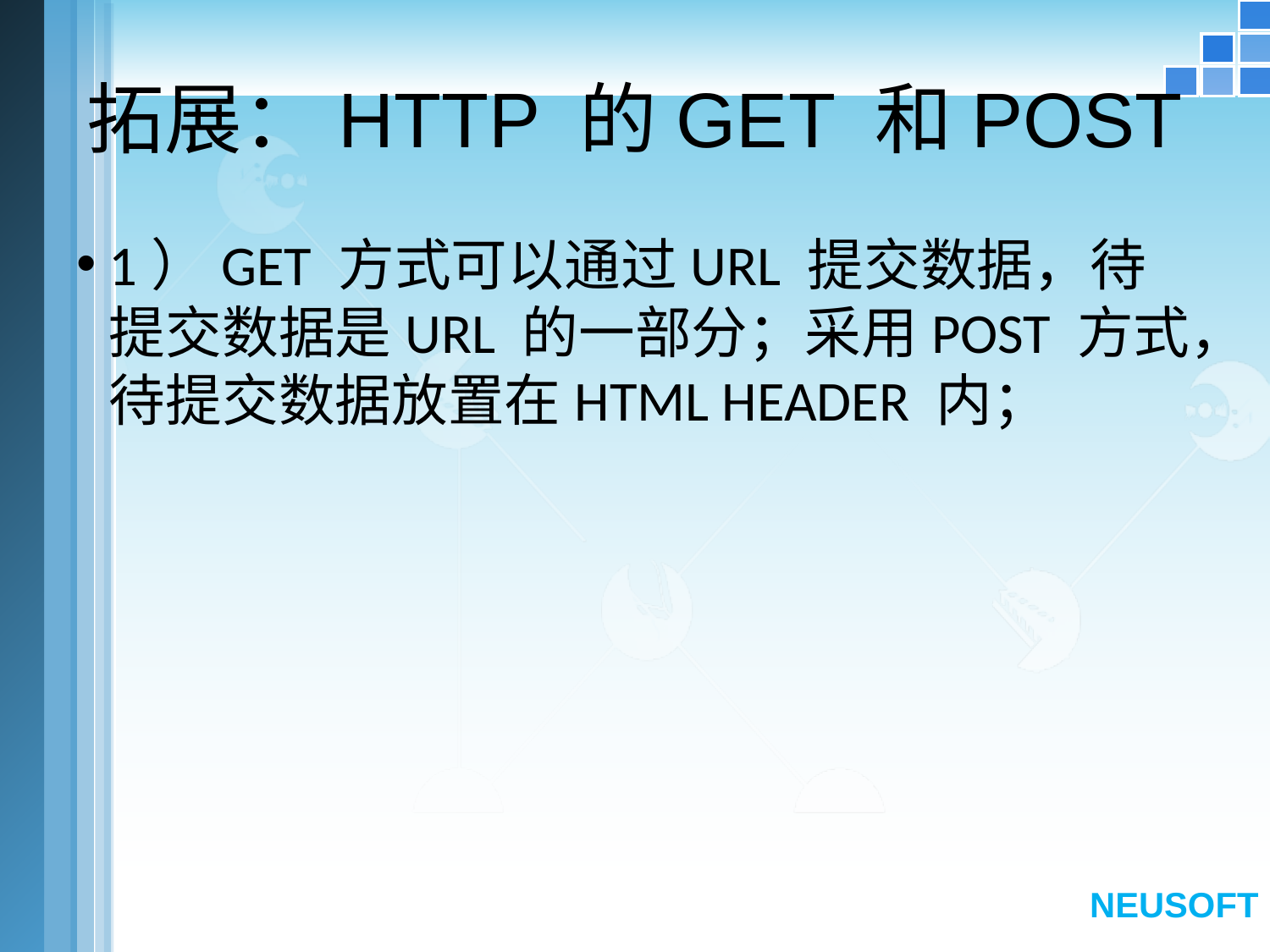

# 拓展：HTTP 的GET 和POST
1）GET 方式可以通过URL 提交数据，待提交数据是URL 的一部分；采用POST 方式，待提交数据放置在HTML HEADER 内；